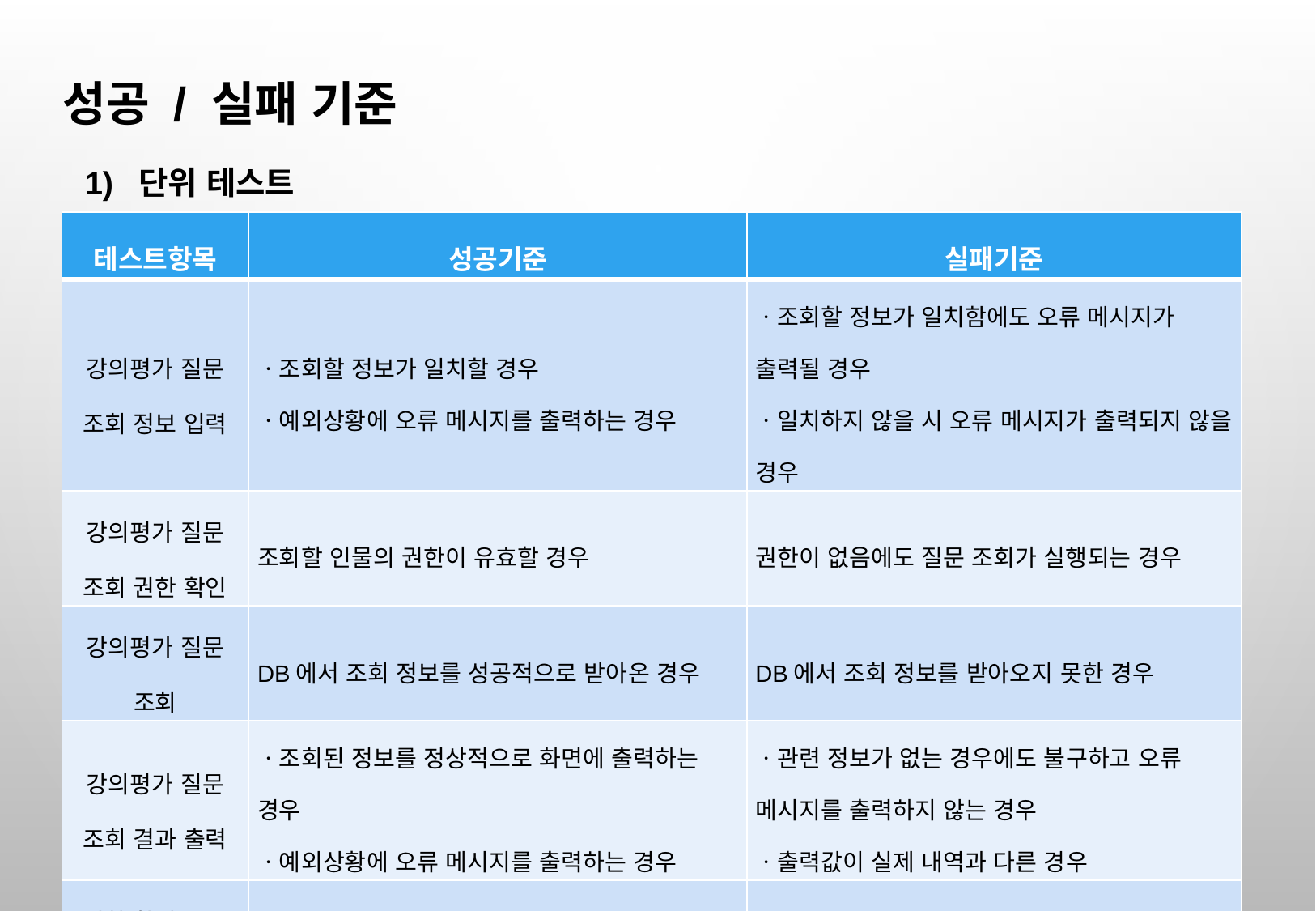

성공 / 실패 기준
1)  단위 테스트

| 테스트항목 | 성공기준 | 실패기준 |
| --- | --- | --- |
| 강의평가 질문 조회 정보 입력 | ㆍ조회할 정보가 일치할 경우 ㆍ예외상황에 오류 메시지를 출력하는 경우 | ㆍ조회할 정보가 일치함에도 오류 메시지가 출력될 경우 ㆍ일치하지 않을 시 오류 메시지가 출력되지 않을 경우 |
| 강의평가 질문 조회 권한 확인 | 조회할 인물의 권한이 유효할 경우 | 권한이 없음에도 질문 조회가 실행되는 경우 |
| 강의평가 질문 조회 | DB에서 조회 정보를 성공적으로 받아온 경우 | DB에서 조회 정보를 받아오지 못한 경우 |
| 강의평가 질문 조회 결과 출력 | ㆍ조회된 정보를 정상적으로 화면에 출력하는 경우 ㆍ예외상황에 오류 메시지를 출력하는 경우 | ㆍ관련 정보가 없는 경우에도 불구하고 오류 메시지를 출력하지 않는 경우 ㆍ출력값이 실제 내역과 다른 경우 |
| 권한 확인 오류 정보 출력 | 권한 확인 오류창이 성공적으로 출력될 경우 | 권한 확인 오류창이 출력되지 않을 경우 |
49